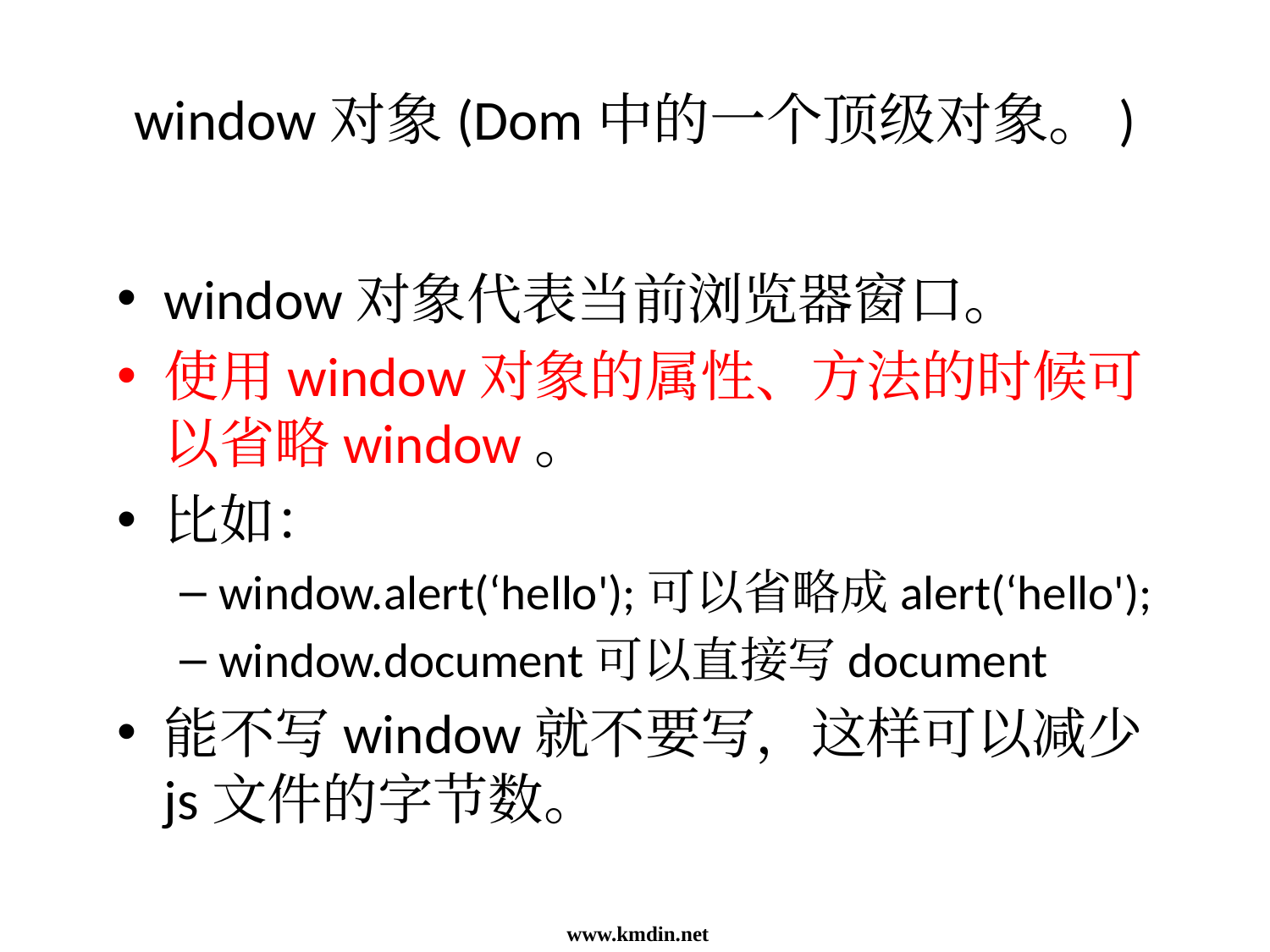

window对象(Dom中的一个顶级对象。)
window对象代表当前浏览器窗口。
使用window对象的属性、方法的时候可以省略window。
比如：
window.alert(‘hello');可以省略成alert(‘hello');
window.document可以直接写document
能不写window就不要写，这样可以减少js文件的字节数。